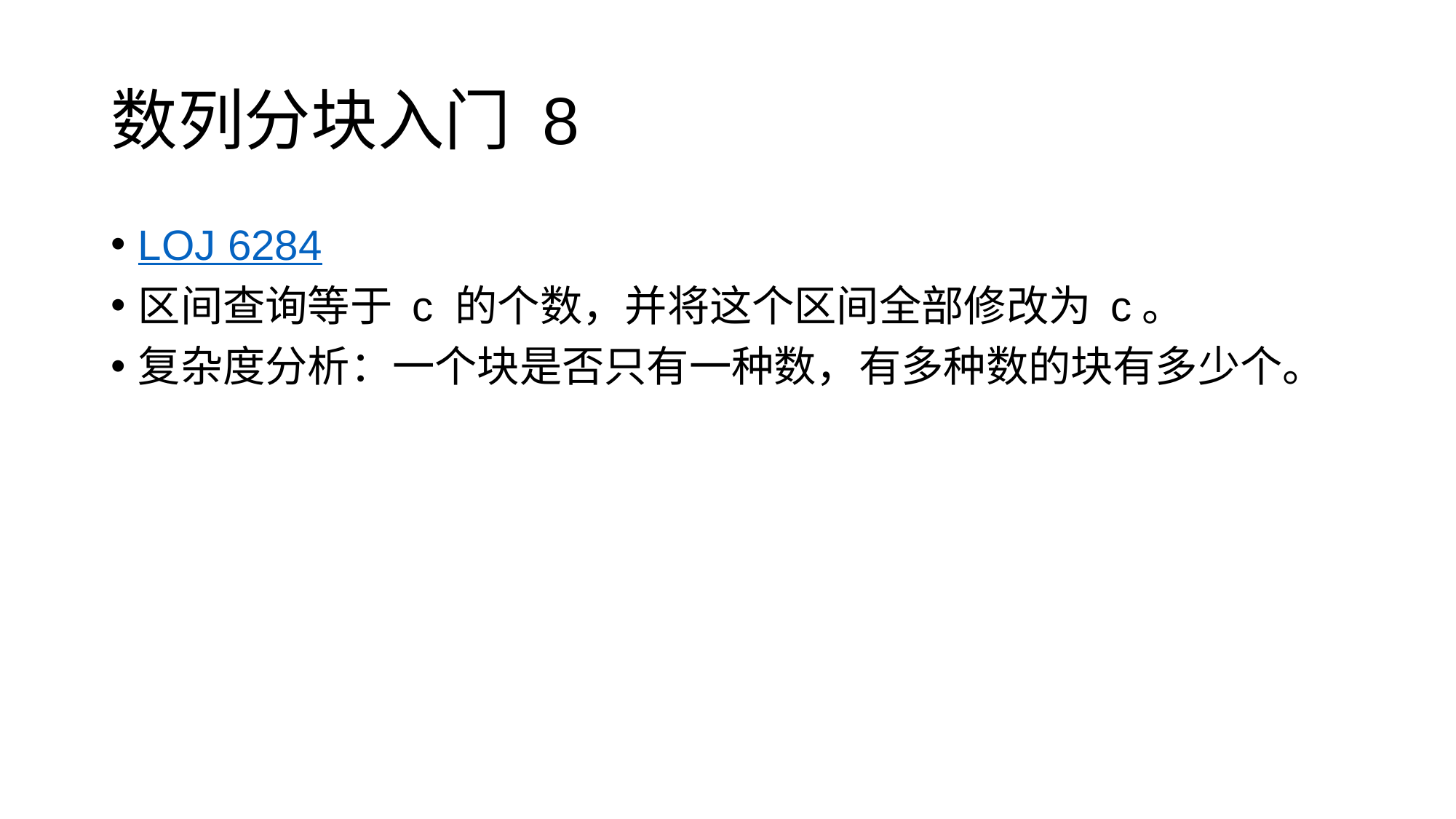

# 数列分块入门 8
LOJ 6284
区间查询等于 c 的个数，并将这个区间全部修改为 c。
复杂度分析：一个块是否只有一种数，有多种数的块有多少个。